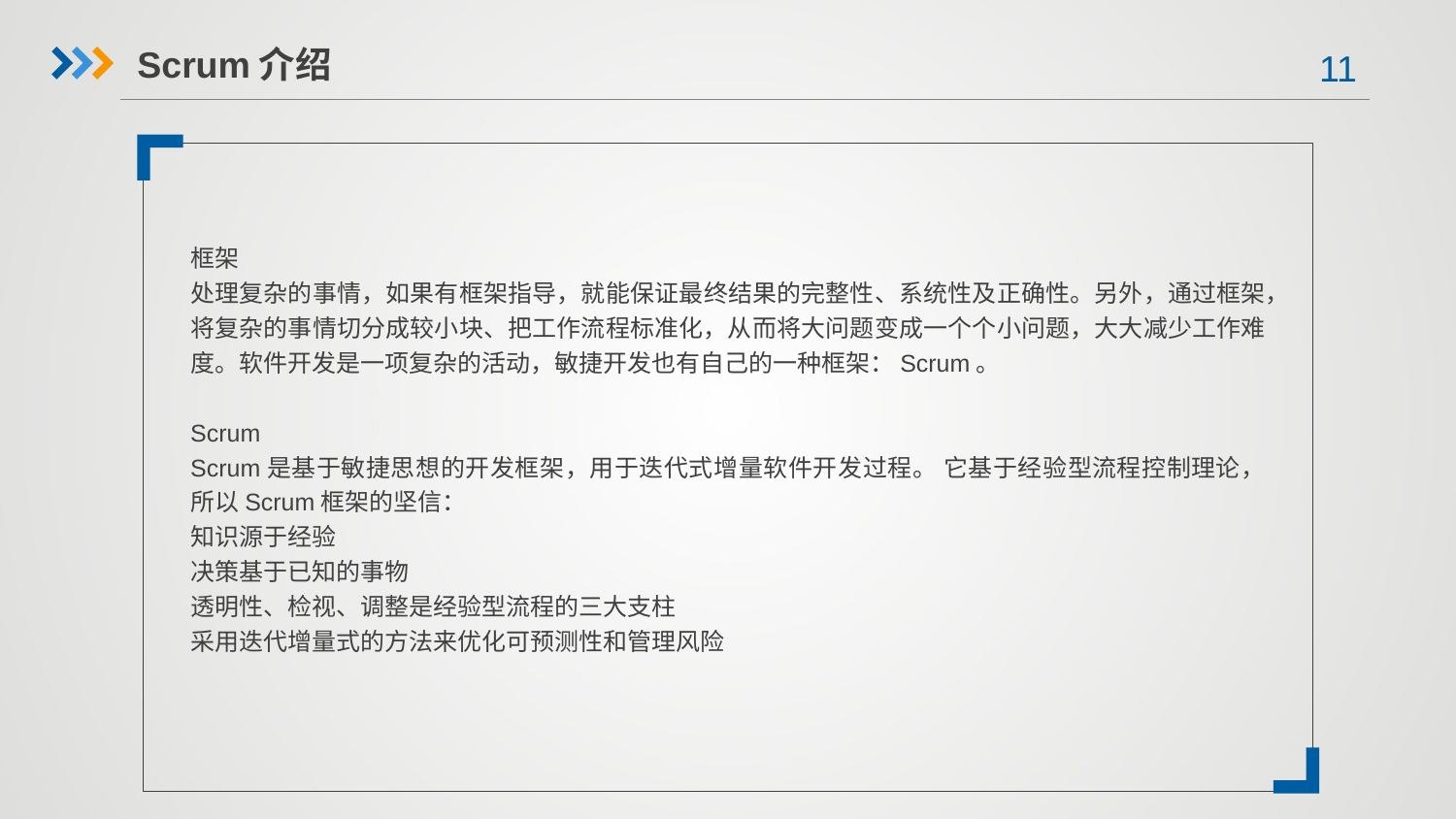

Scrum介绍

框架
处理复杂的事情，如果有框架指导，就能保证最终结果的完整性、系统性及正确性。另外，通过框架，将复杂的事情切分成较小块、把工作流程标准化，从而将大问题变成一个个小问题，大大减少工作难度。软件开发是一项复杂的活动，敏捷开发也有自己的一种框架：Scrum。

Scrum
Scrum是基于敏捷思想的开发框架，用于迭代式增量软件开发过程。 它基于经验型流程控制理论，所以Scrum框架的坚信：
知识源于经验
决策基于已知的事物
透明性、检视、调整是经验型流程的三大支柱
采用迭代增量式的方法来优化可预测性和管理风险